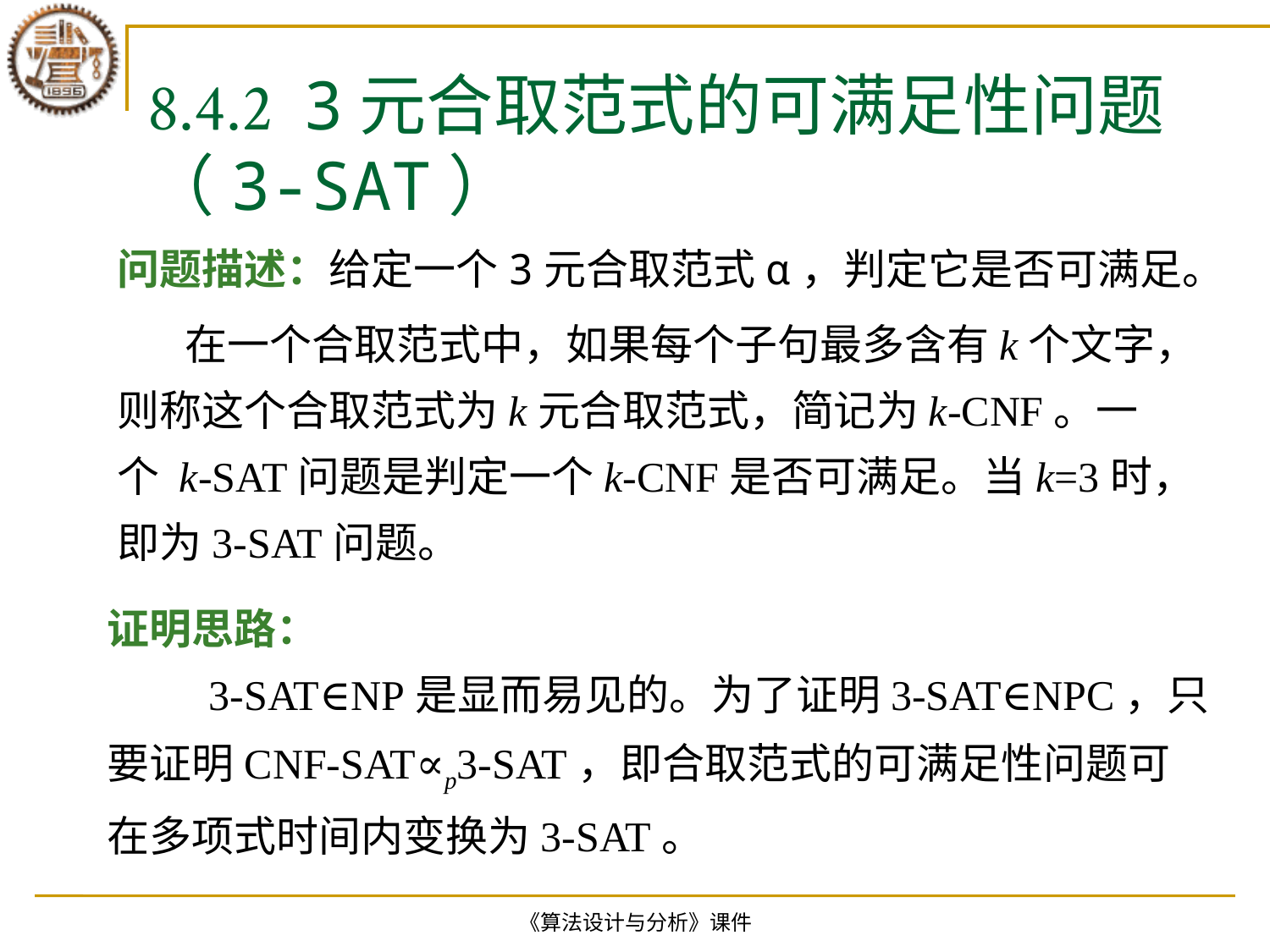

# 8.4.2  3元合取范式的可满足性问题 （3-SAT）
  问题描述：给定一个3元合取范式α，判定它是否可满足。
      在一个合取范式中，如果每个子句最多含有k个文字，则称这个合取范式为k元合取范式，简记为k-CNF。一个 k-SAT问题是判定一个k-CNF是否可满足。当k=3时，即为3-SAT问题。
证明思路：
    3-SAT∈NP是显而易见的。为了证明3-SAT∈NPC，只要证明CNF-SAT∝p3-SAT，即合取范式的可满足性问题可在多项式时间内变换为3-SAT。

《算法设计与分析》课件
49